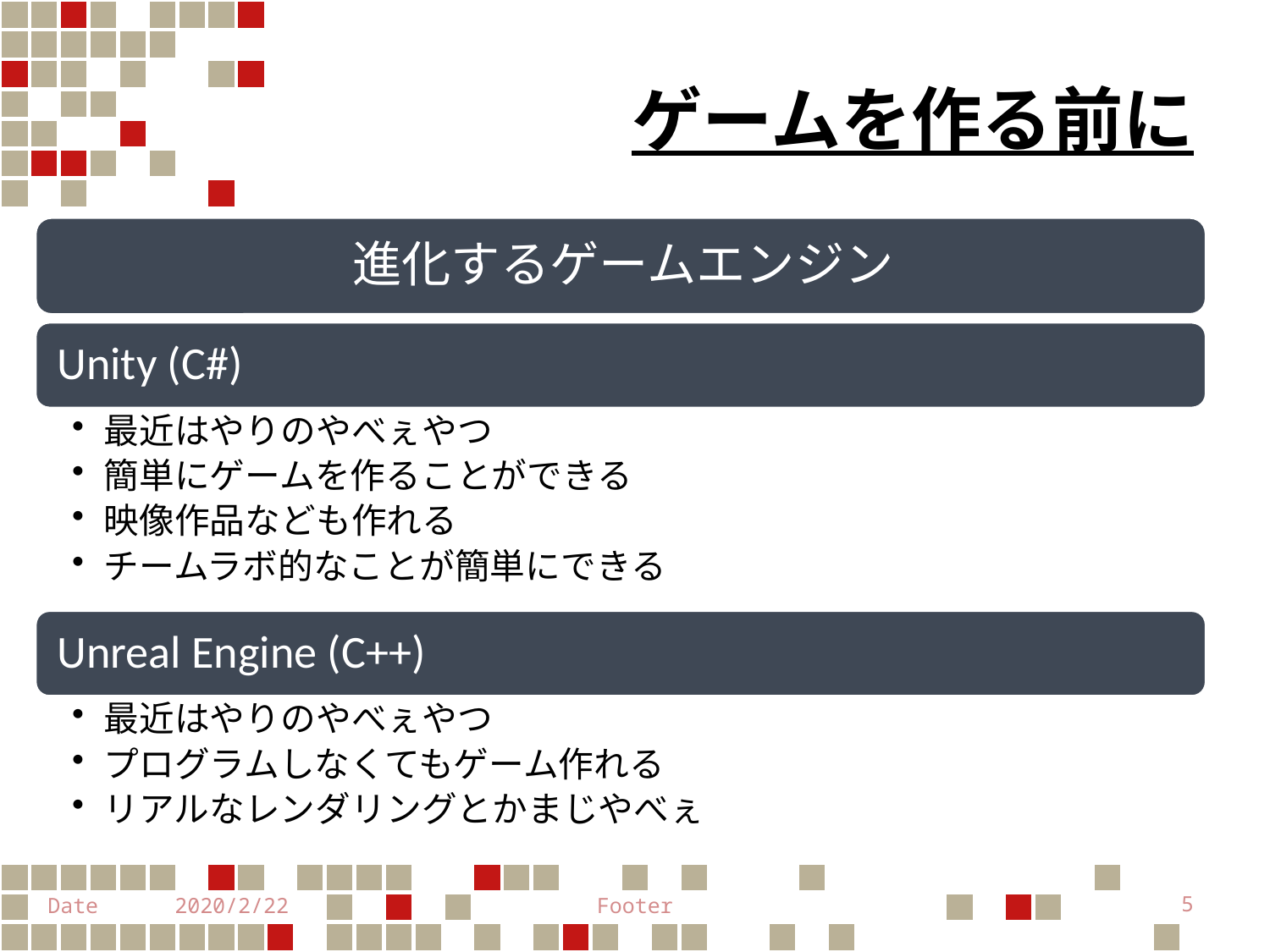

# ゲームを作る前に
進化するゲームエンジン
Unity (C#)
最近はやりのやべぇやつ
簡単にゲームを作ることができる
映像作品なども作れる
チームラボ的なことが簡単にできる
Unreal Engine (C++)
最近はやりのやべぇやつ
プログラムしなくてもゲーム作れる
リアルなレンダリングとかまじやべぇ
Date	2020/2/22
Footer
5